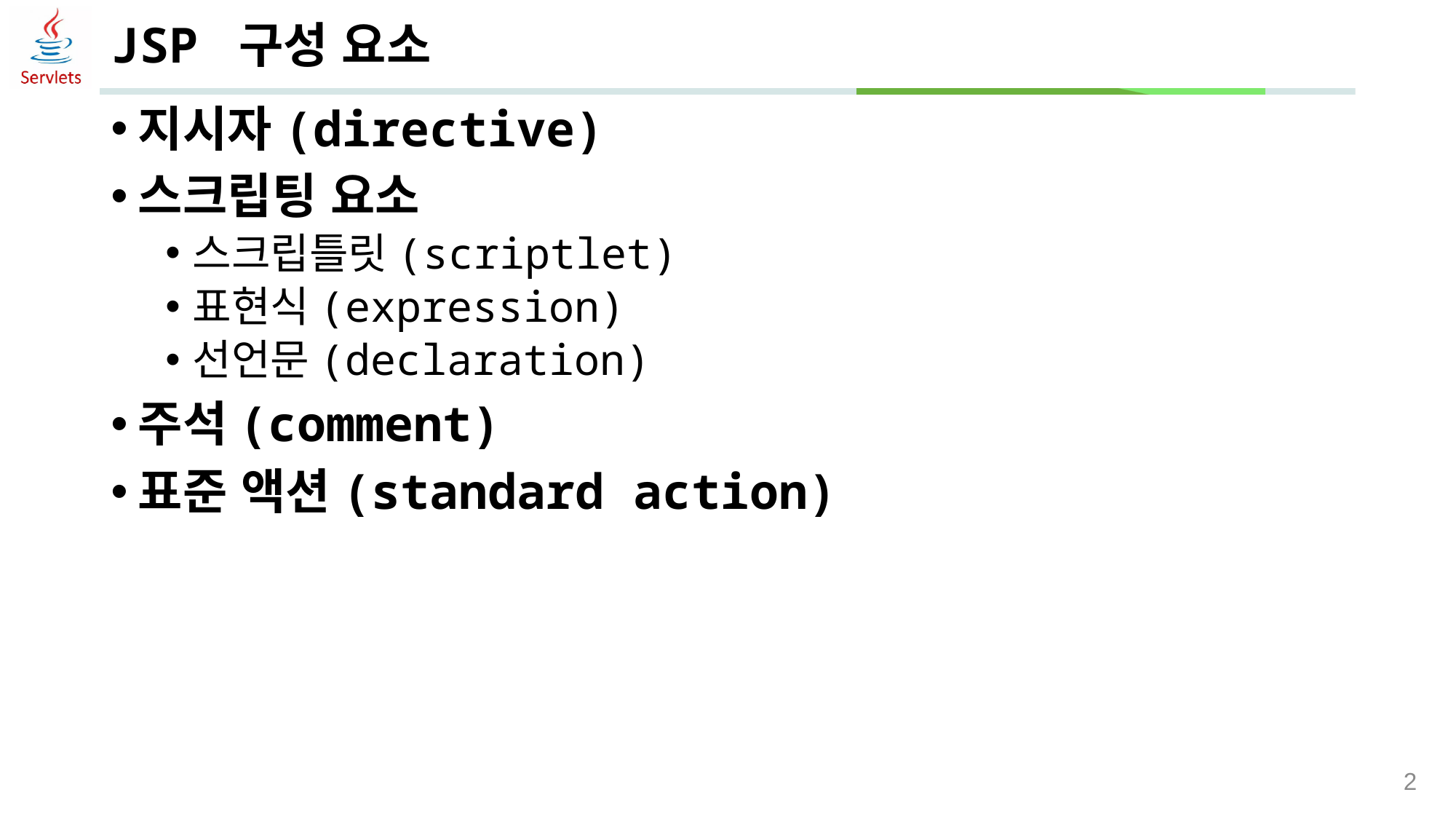

# JSP 구성 요소
지시자(directive)
스크립팅 요소
스크립틀릿(scriptlet)
표현식(expression)
선언문(declaration)
주석(comment)
표준 액션(standard action)

2